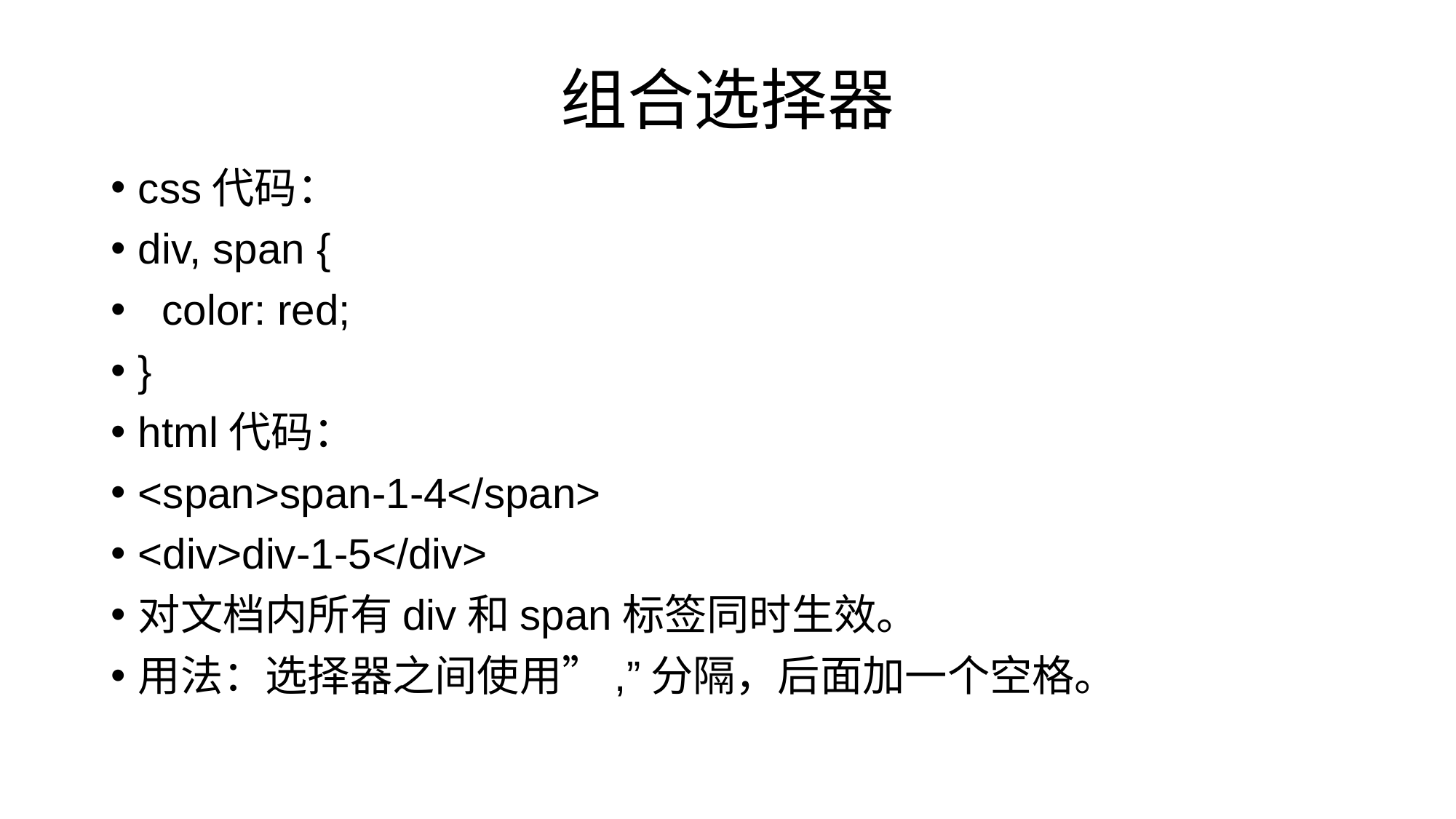

# 组合选择器
css代码：
div, span {
  color: red;
}
html代码：
<span>span-1-4</span>
<div>div-1-5</div>
对文档内所有div和span标签同时生效。
用法：选择器之间使用”,”分隔，后面加一个空格。